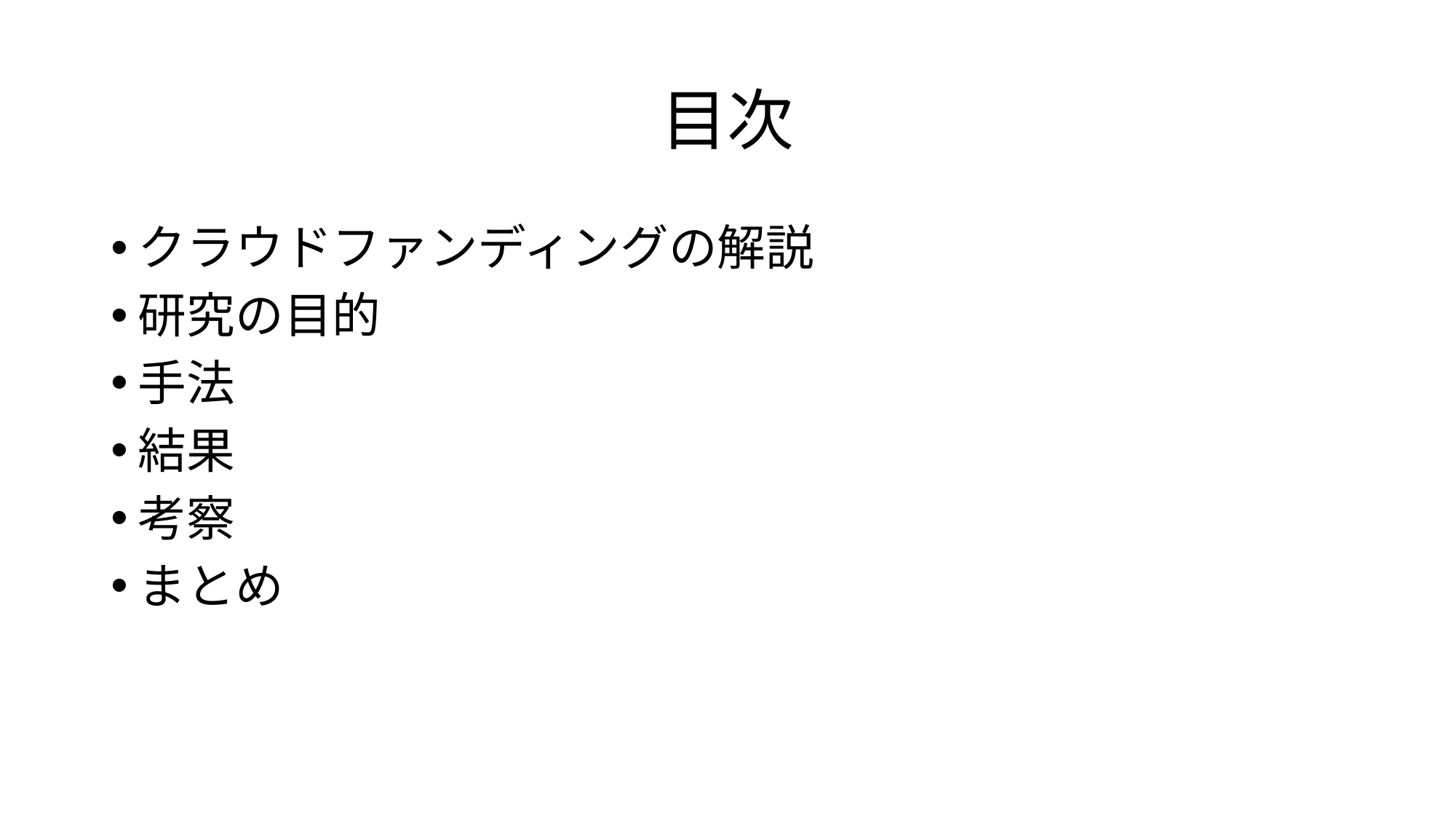

# 目次
クラウドファンディングの解説
研究の目的
手法
結果
考察
まとめ